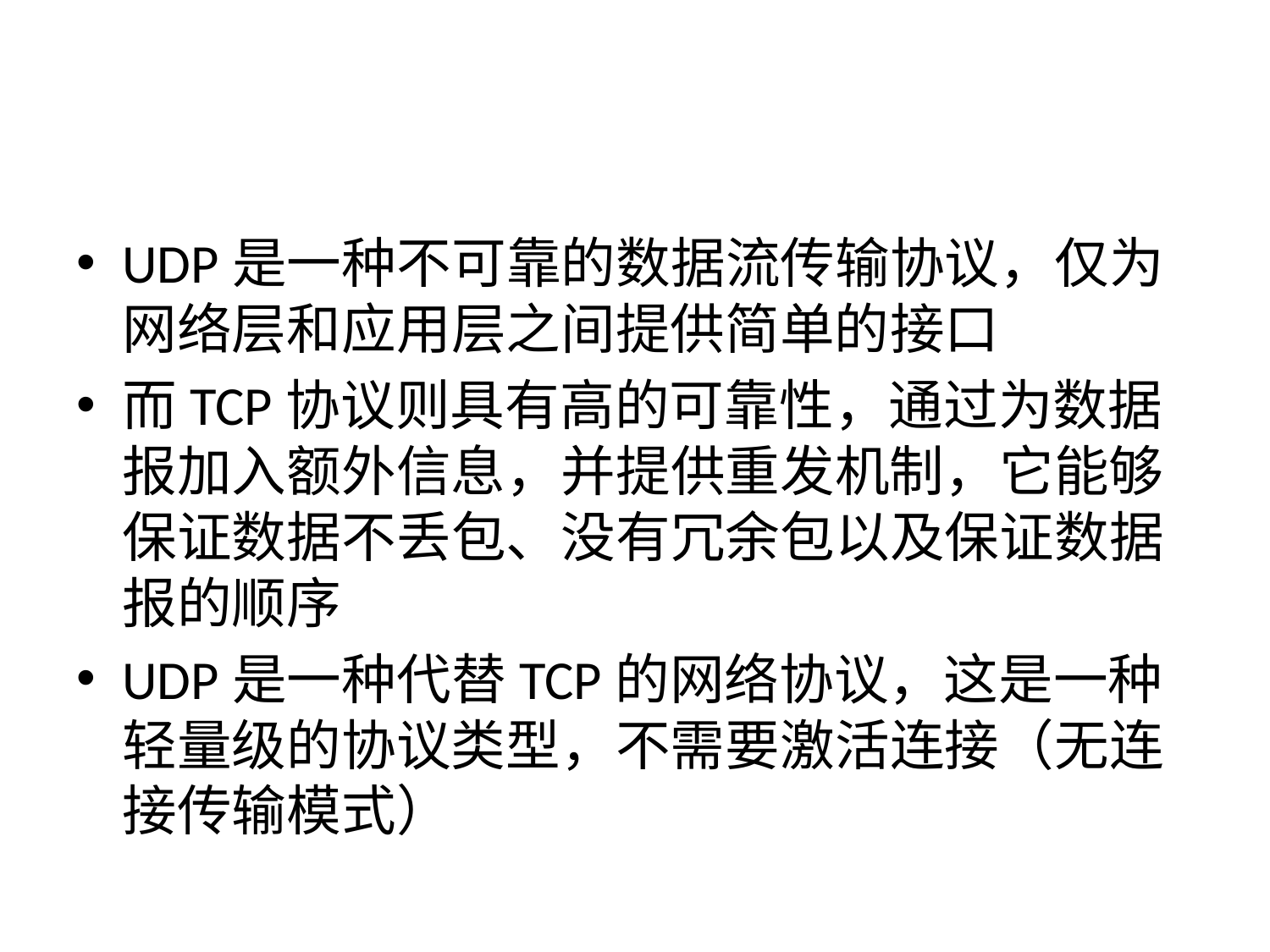

#
UDP是一种不可靠的数据流传输协议，仅为网络层和应用层之间提供简单的接口
而TCP协议则具有高的可靠性，通过为数据报加入额外信息，并提供重发机制，它能够保证数据不丢包、没有冗余包以及保证数据报的顺序
UDP是一种代替TCP的网络协议，这是一种轻量级的协议类型，不需要激活连接（无连接传输模式）